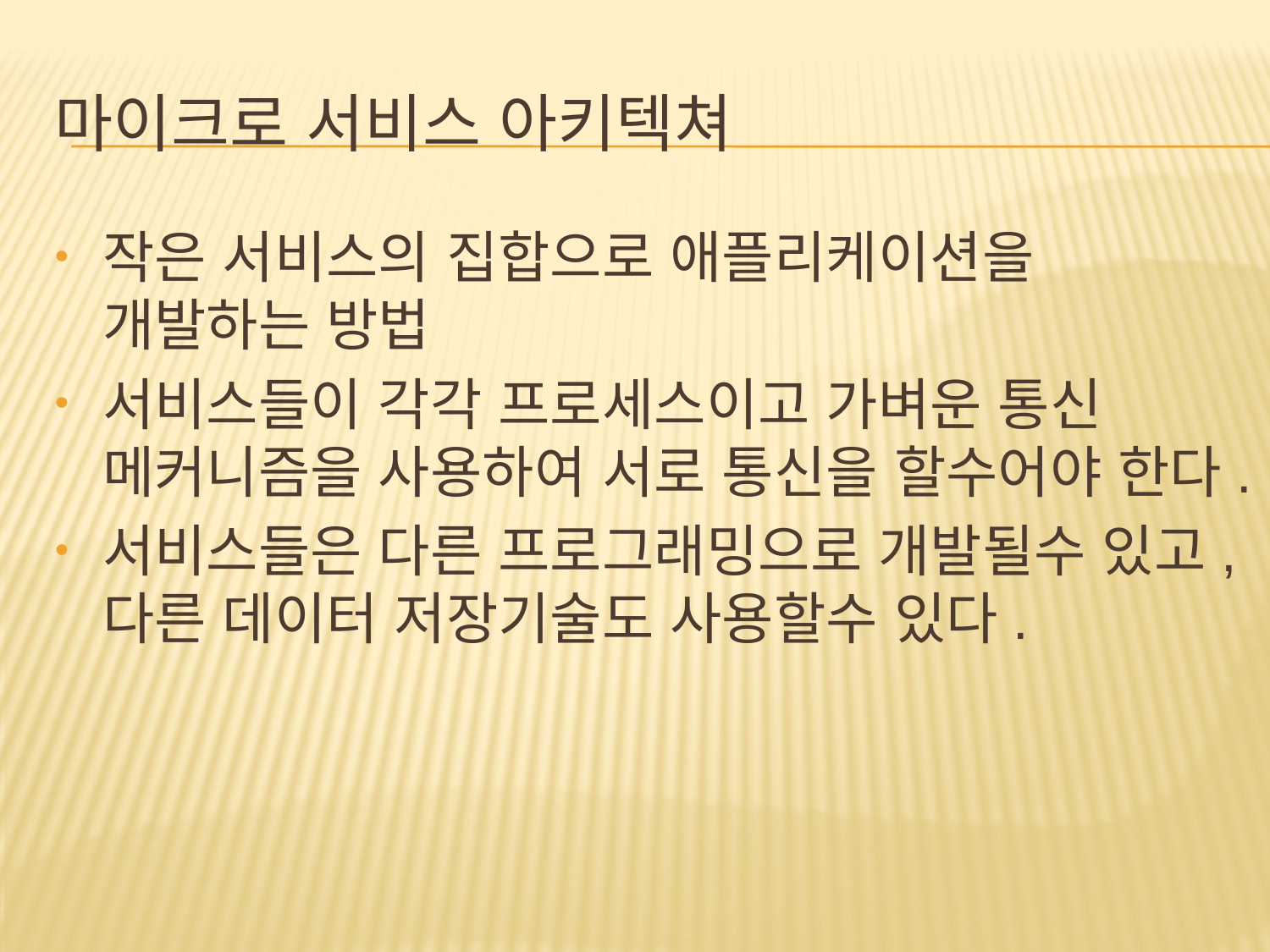

# 마이크로 서비스 아키텍쳐
작은 서비스의 집합으로 애플리케이션을 개발하는 방법
서비스들이 각각 프로세스이고 가벼운 통신 메커니즘을 사용하여 서로 통신을 할수어야 한다.
서비스들은 다른 프로그래밍으로 개발될수 있고,다른 데이터 저장기술도 사용할수 있다.